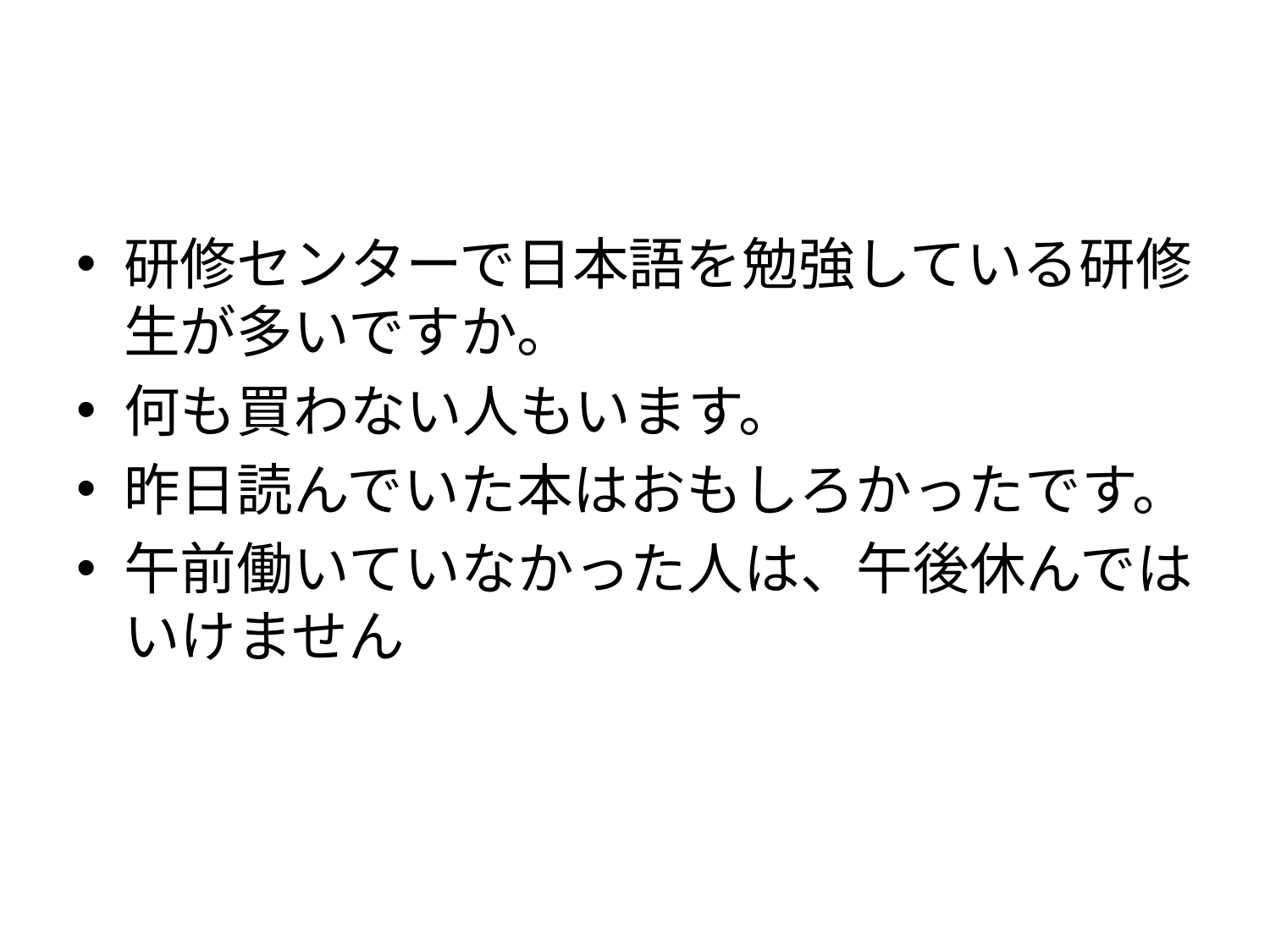

#
研修センターで日本語を勉強している研修生が多いですか。
何も買わない人もいます。
昨日読んでいた本はおもしろかったです。
午前働いていなかった人は、午後休んではいけません